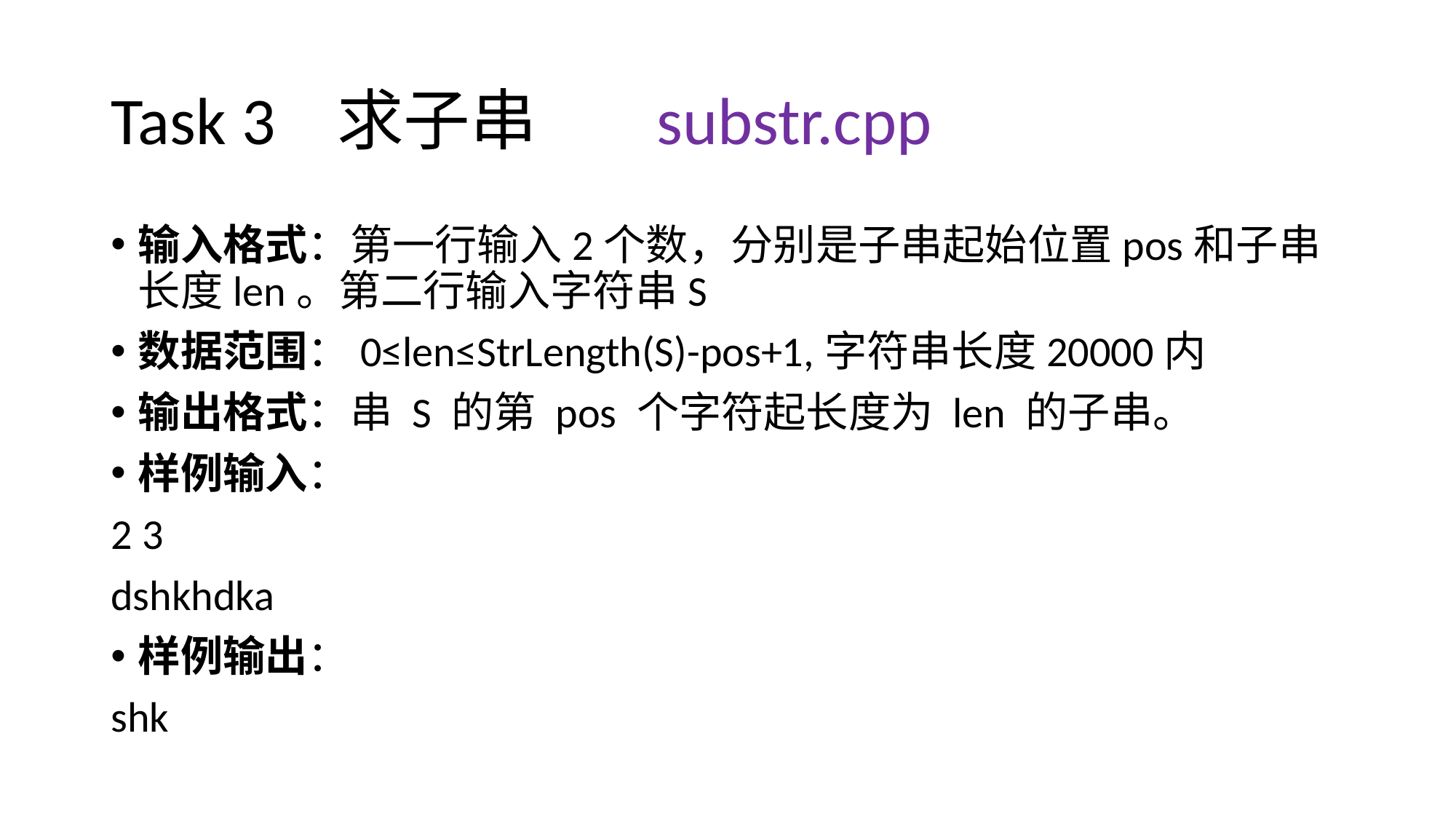

# Task 3   求子串   	substr.cpp
输入格式：第一行输入2个数，分别是子串起始位置pos和子串长度len。第二行输入字符串S
数据范围：0≤len≤StrLength(S)-pos+1,字符串长度20000内
输出格式：串 S 的第 pos 个字符起长度为 len 的子串。
样例输入：
2 3
dshkhdka
样例输出：
shk